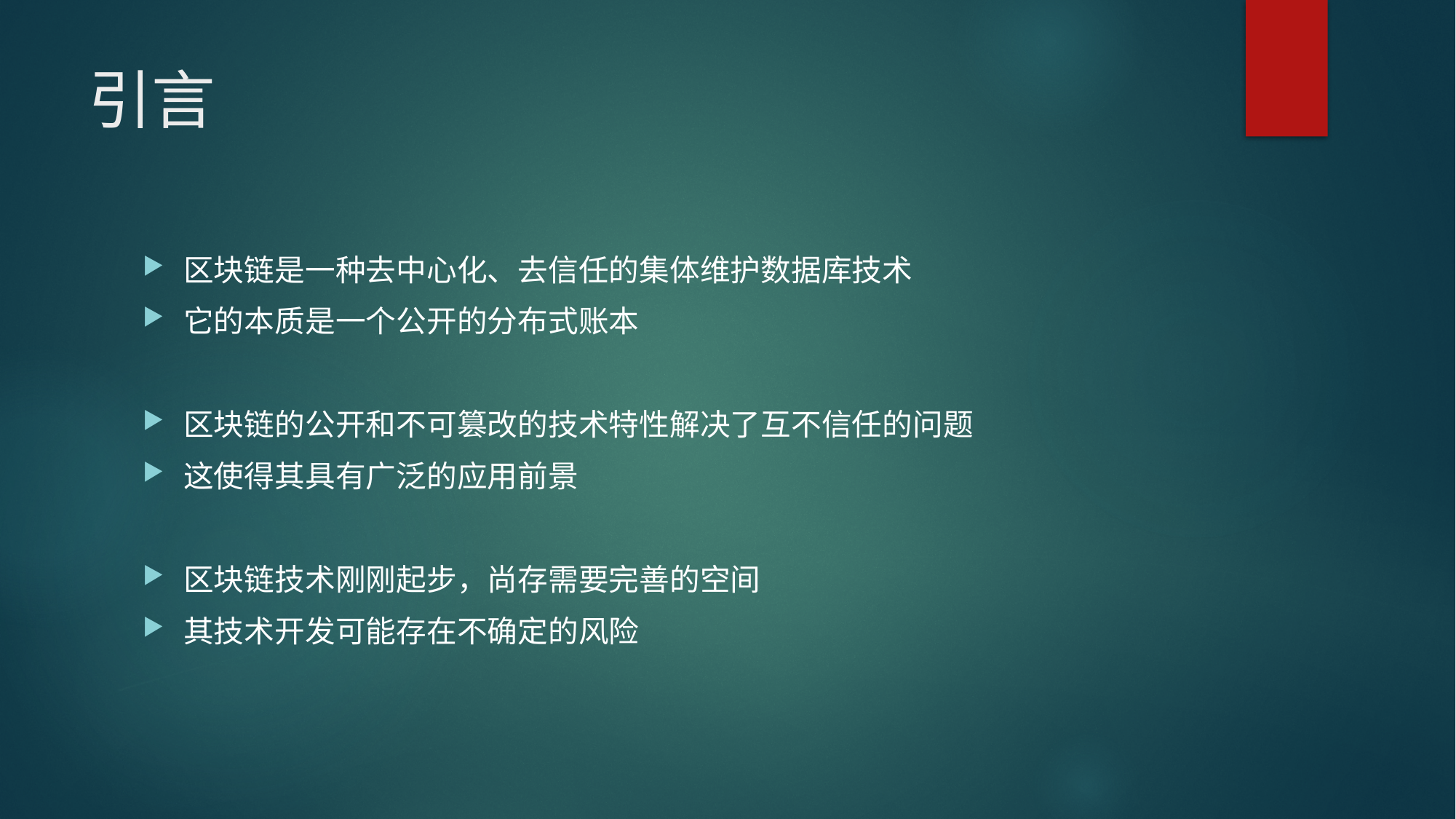

# 引言
区块链是一种去中心化、去信任的集体维护数据库技术
它的本质是一个公开的分布式账本

区块链的公开和不可篡改的技术特性解决了互不信任的问题
这使得其具有广泛的应用前景

区块链技术刚刚起步，尚存需要完善的空间
其技术开发可能存在不确定的风险